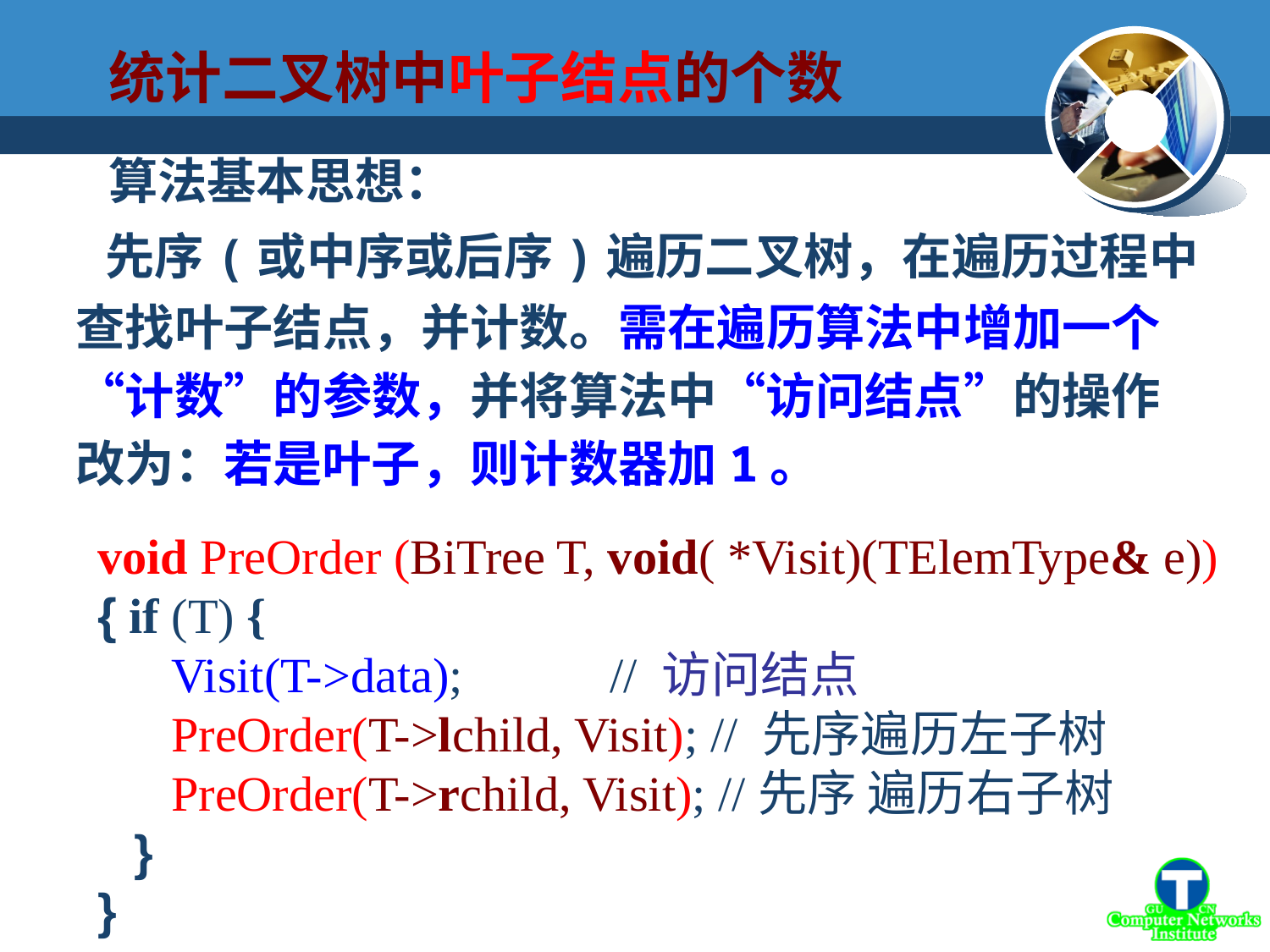

统计二叉树中叶子结点的个数
算法基本思想：
 先序(或中序或后序)遍历二叉树，在遍历过程中查找叶子结点，并计数。需在遍历算法中增加一个“计数”的参数，并将算法中“访问结点”的操作改为：若是叶子，则计数器加1。
void PreOrder (BiTree T, void( *Visit)(TElemType& e))
{ if (T) {
      Visit(T->data);            // 访问结点
      PreOrder(T->lchild, Visit); // 先序遍历左子树
      PreOrder(T->rchild, Visit); //先序 遍历右子树
   }
}
77